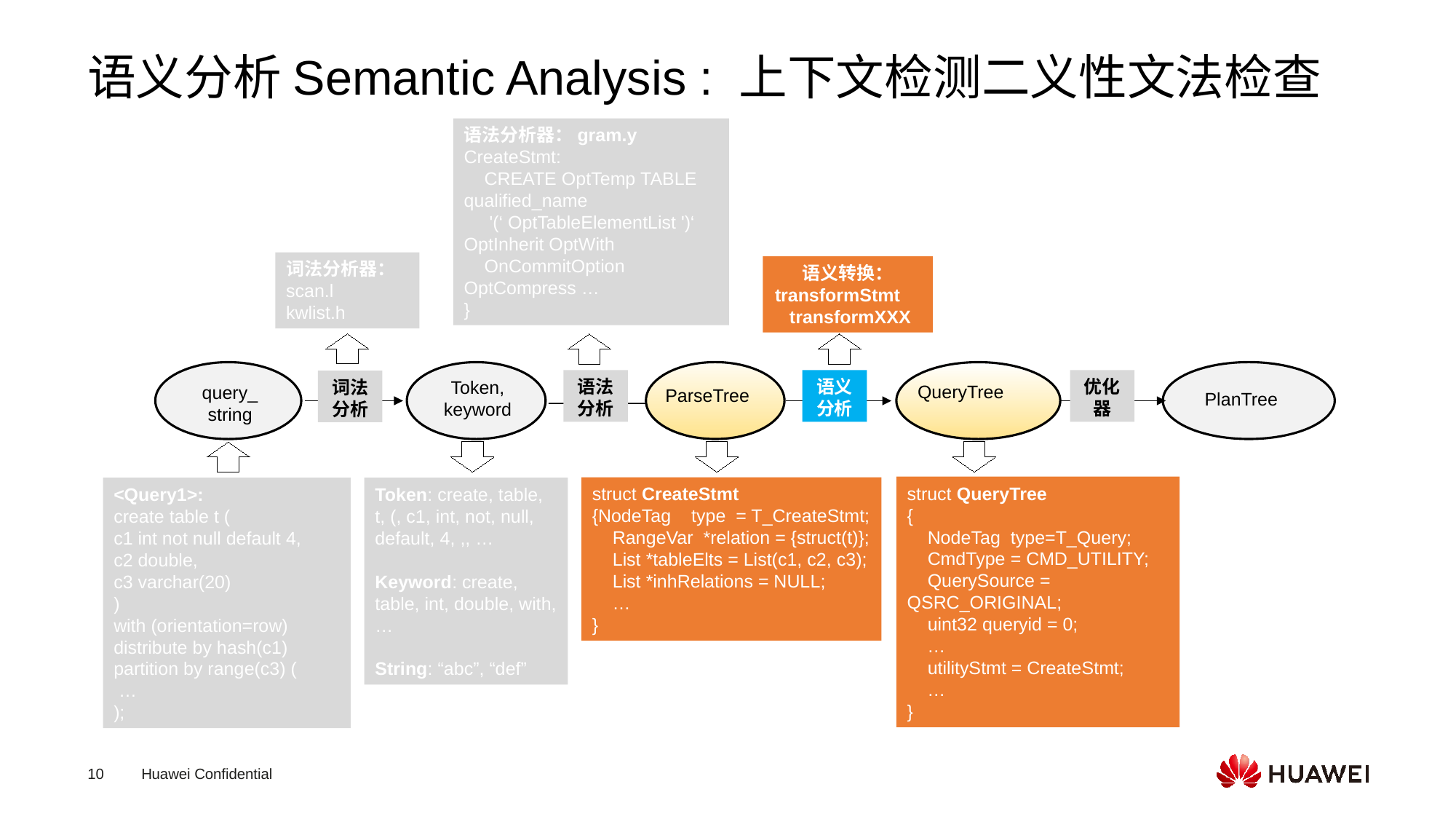

# 语义分析Semantic Analysis : 上下文检测二义性文法检查
语法分析器：gram.y
CreateStmt:
    CREATE OptTemp TABLE qualified_name
     '(‘ OptTableElementList ')‘ OptInherit OptWith
    OnCommitOption OptCompress …
}
词法分析器：
scan.l
kwlist.h
语义转换：
transformStmt      transformXXX

语法分析
语义分析
优化器
词法分析
Token, keyword
QueryTree
query_
string
ParseTree
PlanTree

struct QueryTree
{
    NodeTag  type=T_Query;
    CmdType = CMD_UTILITY;
    QuerySource = QSRC_ORIGINAL;
    uint32 queryid = 0;
    …
    utilityStmt = CreateStmt;
    …
}
struct CreateStmt
{NodeTag    type  = T_CreateStmt;
    RangeVar  *relation = {struct(t)};
    List *tableElts = List(c1, c2, c3);
    List *inhRelations = NULL;
    …
}
<Query1>:
create table t (
c1 int not null default 4,
c2 double,
c3 varchar(20)
)
with (orientation=row)
distribute by hash(c1)
partition by range(c3) (
 …
);
Token: create, table, t, (, c1, int, not, null, default, 4, ,, …

Keyword: create, table, int, double, with, …

String: “abc”, “def”